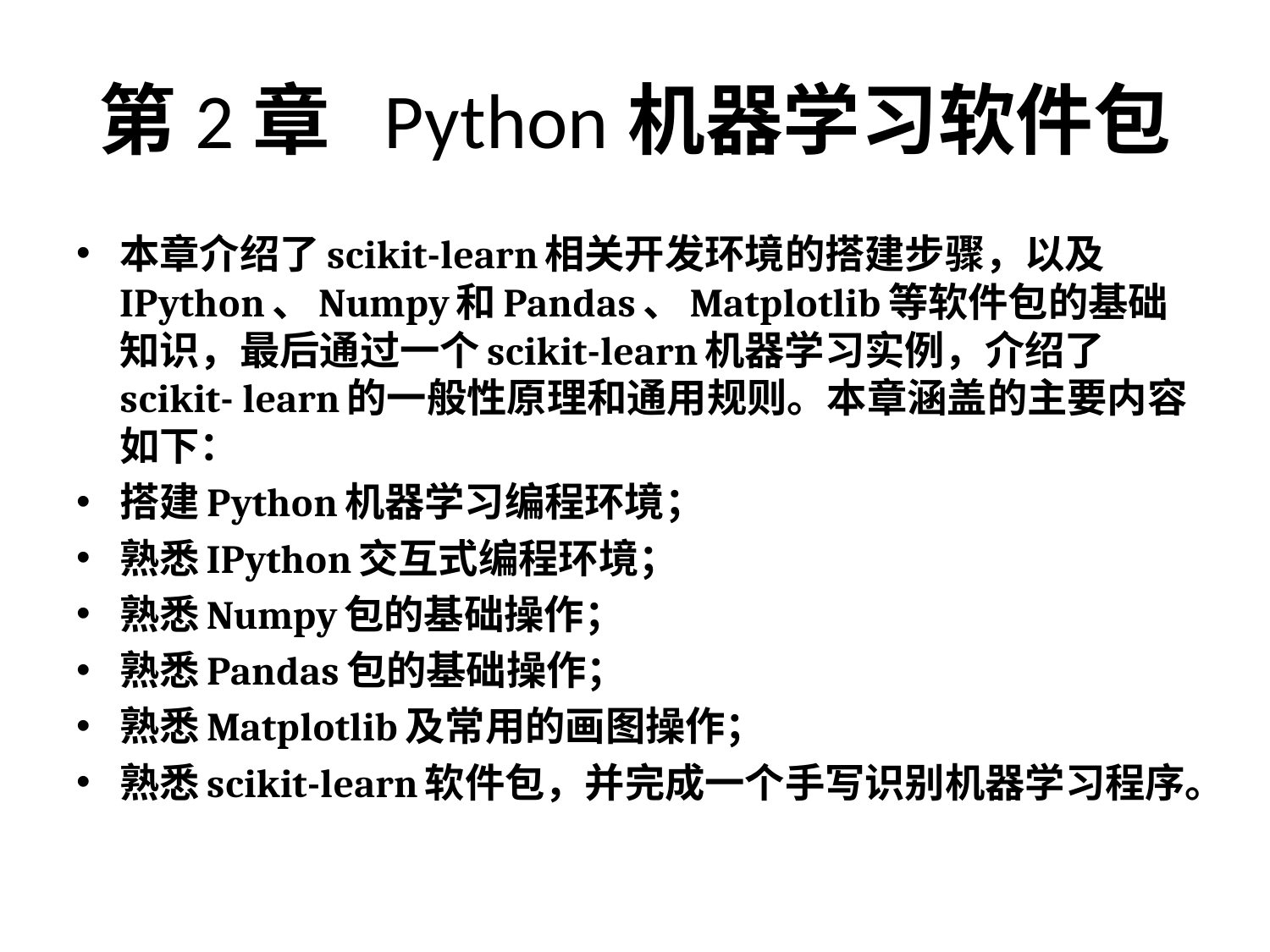

# 第2章  Python机器学习软件包
本章介绍了scikit-learn相关开发环境的搭建步骤，以及IPython、Numpy和Pandas、Matplotlib等软件包的基础知识，最后通过一个scikit-learn机器学习实例，介绍了scikit- learn的一般性原理和通用规则。本章涵盖的主要内容如下：
搭建Python机器学习编程环境；
熟悉IPython交互式编程环境；
熟悉Numpy包的基础操作；
熟悉Pandas包的基础操作；
熟悉Matplotlib及常用的画图操作；
熟悉scikit-learn软件包，并完成一个手写识别机器学习程序。